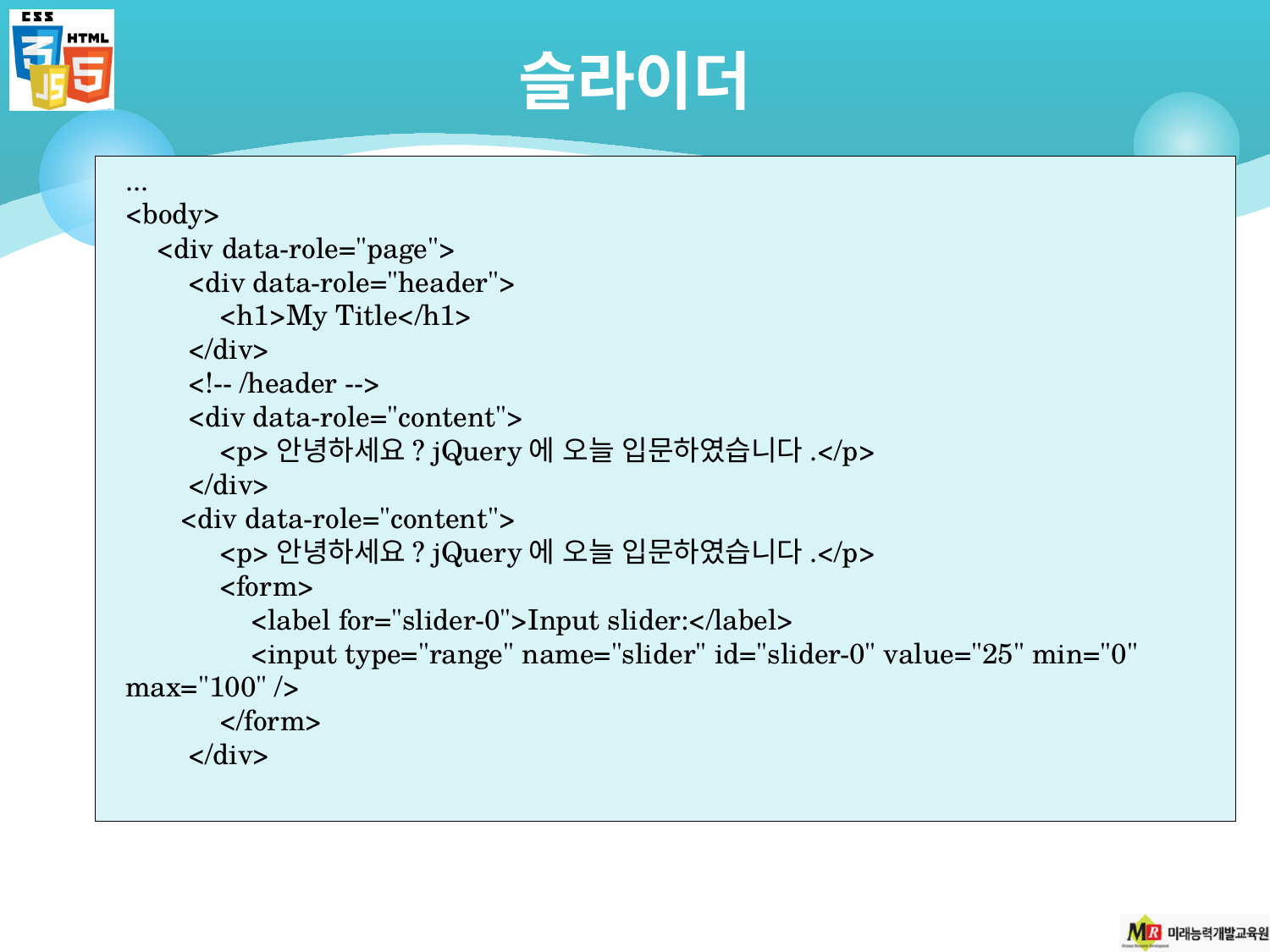

# 슬라이더
...
<body>
    <div data-role="page">
        <div data-role="header">
            <h1>My Title</h1>
        </div>
        <!-- /header -->
        <div data-role="content">
            <p>안녕하세요? jQuery에 오늘 입문하였습니다.</p>
        </div>
       <div data-role="content">
            <p>안녕하세요? jQuery에 오늘 입문하였습니다.</p>
            <form>
                <label for="slider-0">Input slider:</label>
                <input type="range" name="slider" id="slider-0" value="25" min="0" max="100" />
            </form>
        </div>